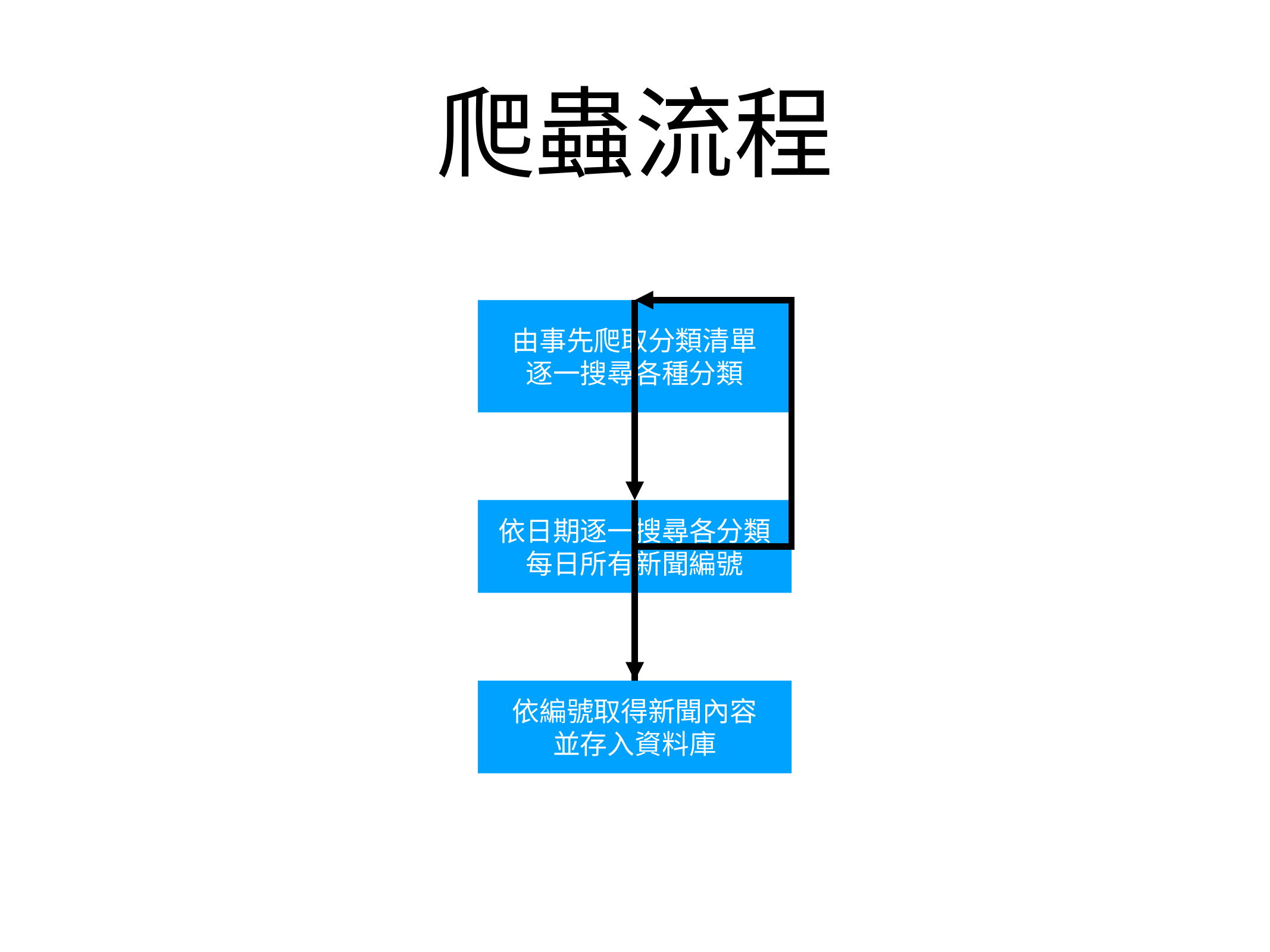

# 爬蟲流程
由事先爬取分類清單
逐一搜尋各種分類
依日期逐一搜尋各分類
每日所有新聞編號
依編號取得新聞內容
並存入資料庫